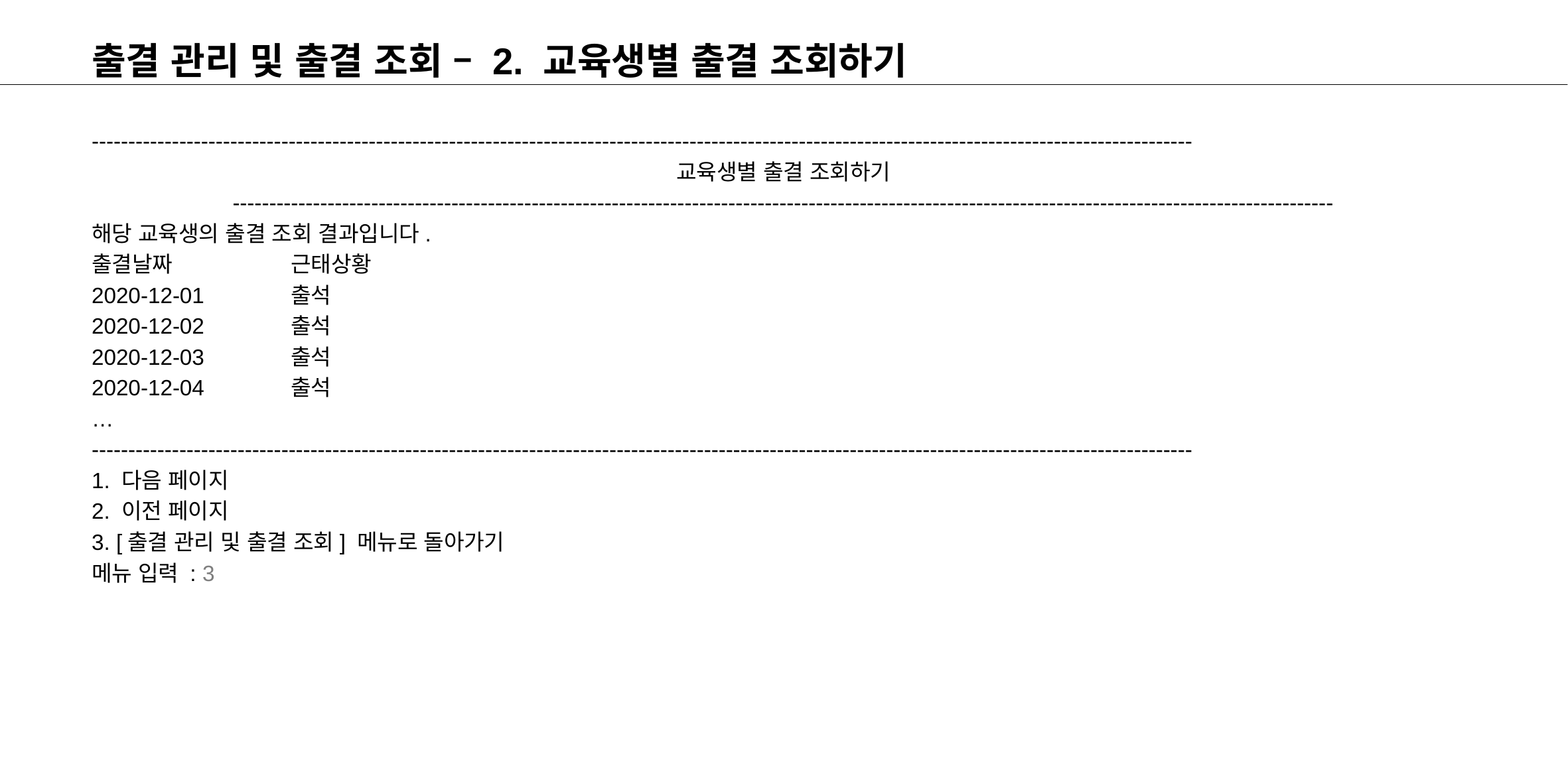

# 출결 관리 및 출결 조회 – 2. 교육생별 출결 조회하기
-------------------------------------------------------------------------------------------------------------------------------------------------------
교육생별 출결 조회하기
-------------------------------------------------------------------------------------------------------------------------------------------------------
해당 교육생의 출결 조회 결과입니다.
출결날짜		근태상황
2020-12-01	출석
2020-12-02	출석
2020-12-03	출석
2020-12-04	출석
…
-------------------------------------------------------------------------------------------------------------------------------------------------------
1. 다음 페이지
2. 이전 페이지
3. [출결 관리 및 출결 조회] 메뉴로 돌아가기
메뉴 입력 : 3